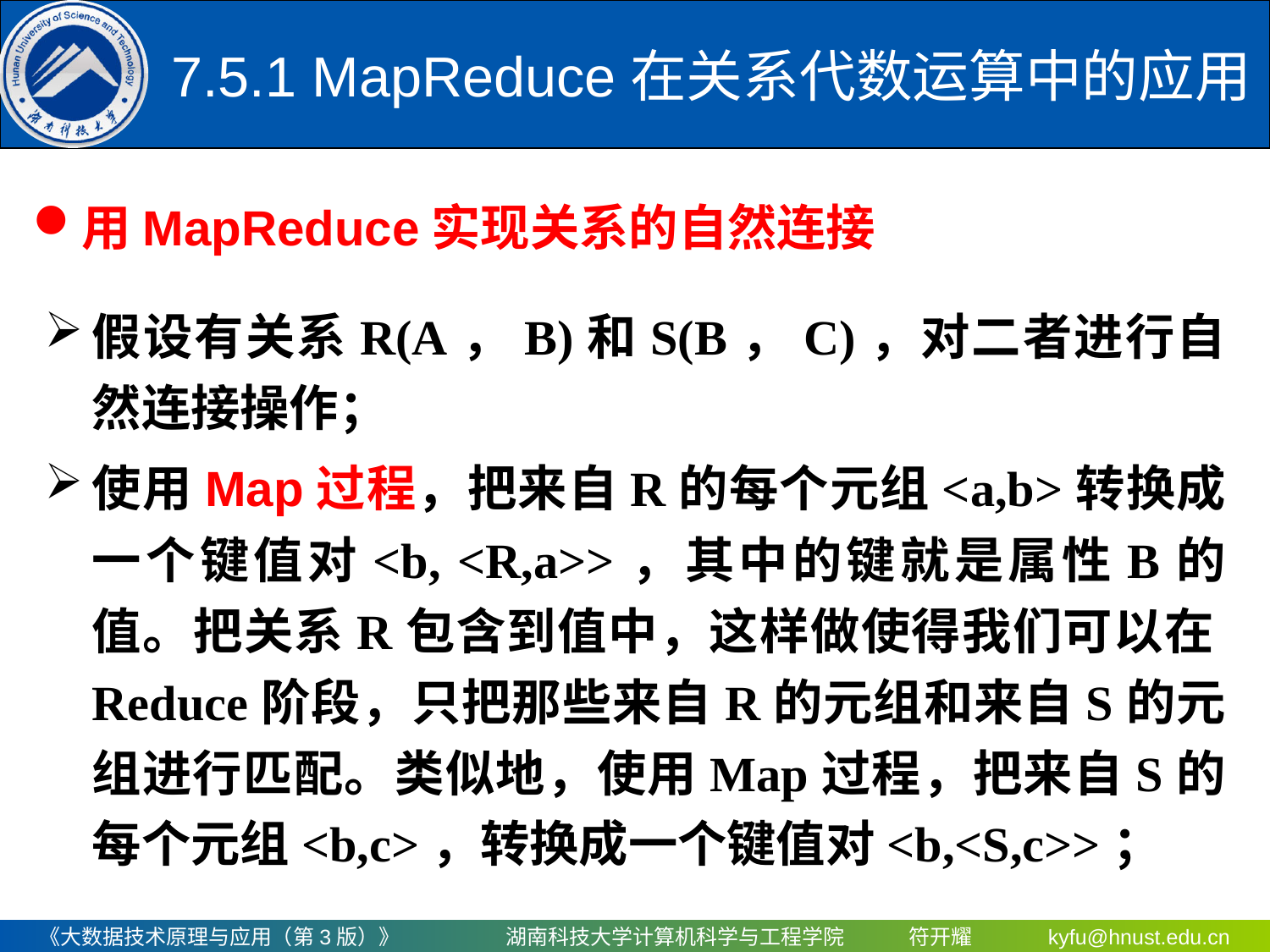

7.5.1 MapReduce在关系代数运算中的应用
用MapReduce实现关系的自然连接
假设有关系R(A，B)和S(B，C)，对二者进行自然连接操作；
使用Map过程，把来自R的每个元组<a,b>转换成一个键值对<b, <R,a>>，其中的键就是属性B的值。把关系R包含到值中，这样做使得我们可以在Reduce阶段，只把那些来自R的元组和来自S的元组进行匹配。类似地，使用Map过程，把来自S的每个元组<b,c>，转换成一个键值对<b,<S,c>>；